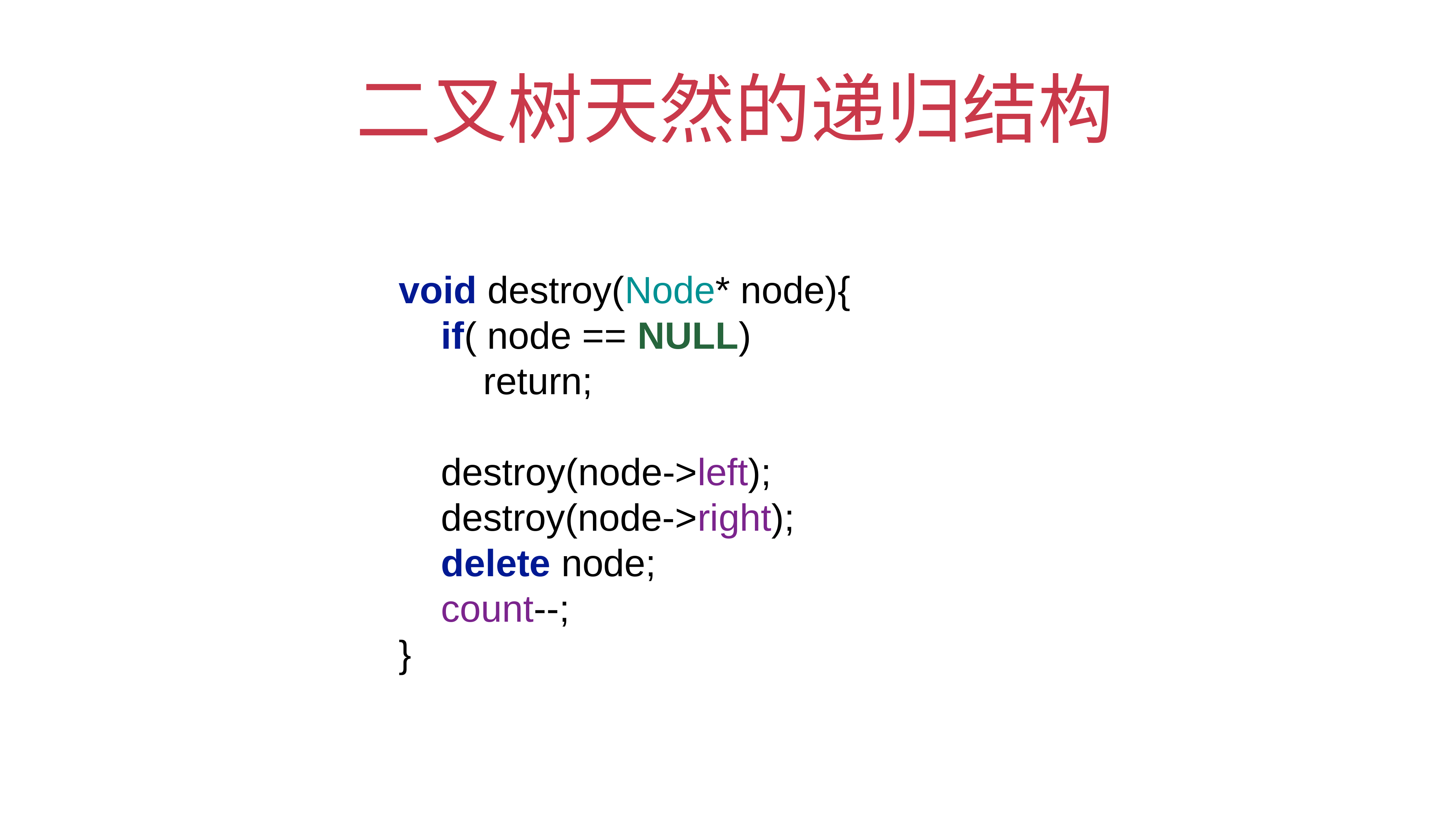

# 二叉树天然的递归结构
void destroy(Node* node){
    if( node == NULL)
        return;
    destroy(node->left);
    destroy(node->right);
    delete node;
    count--;
}